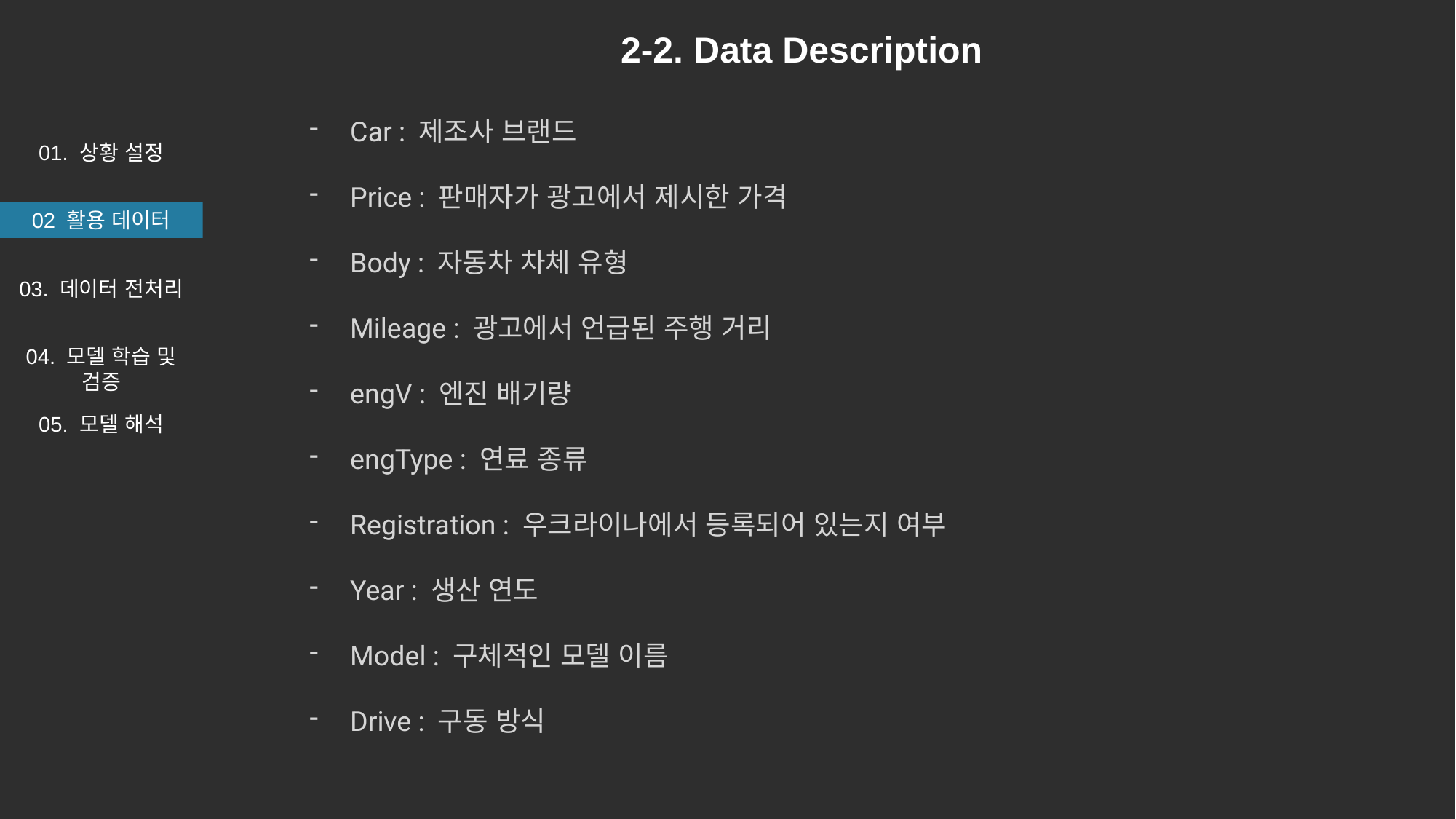

2-2. Data Description

Car : 제조사 브랜드

Price : 판매자가 광고에서 제시한 가격

Body : 자동차 차체 유형

Mileage : 광고에서 언급된 주행 거리

engV : 엔진 배기량

engType : 연료 종류

Registration : 우크라이나에서 등록되어 있는지 여부

Year : 생산 연도

Model : 구체적인 모델 이름

Drive : 구동 방식
01. 상황 설정
02 활용 데이터
03. 데이터 전처리
04. 모델 학습 및 검증
05. 모델 해석